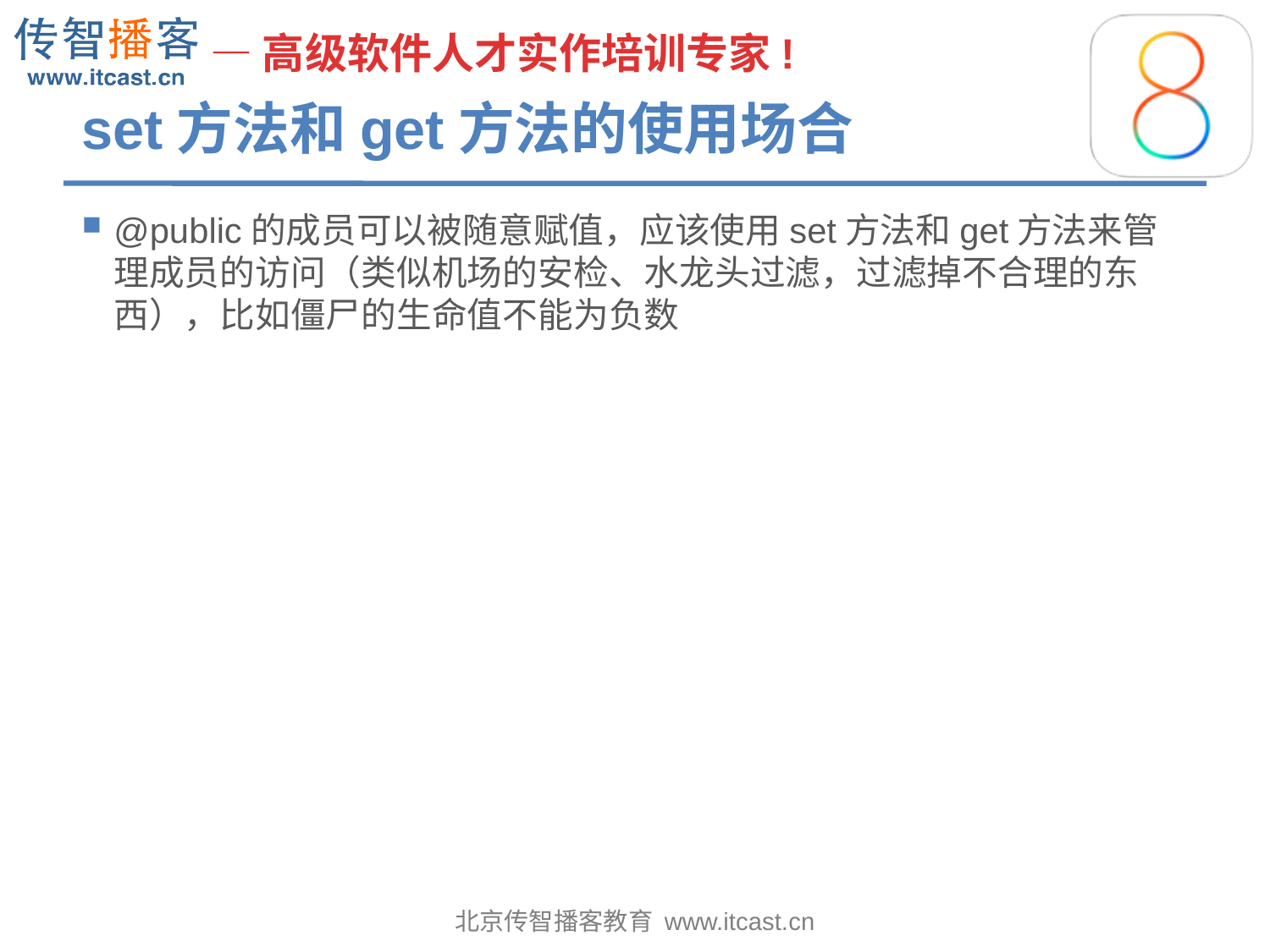

# set方法和get方法的使用场合
@public的成员可以被随意赋值，应该使用set方法和get方法来管理成员的访问（类似机场的安检、水龙头过滤，过滤掉不合理的东西），比如僵尸的生命值不能为负数